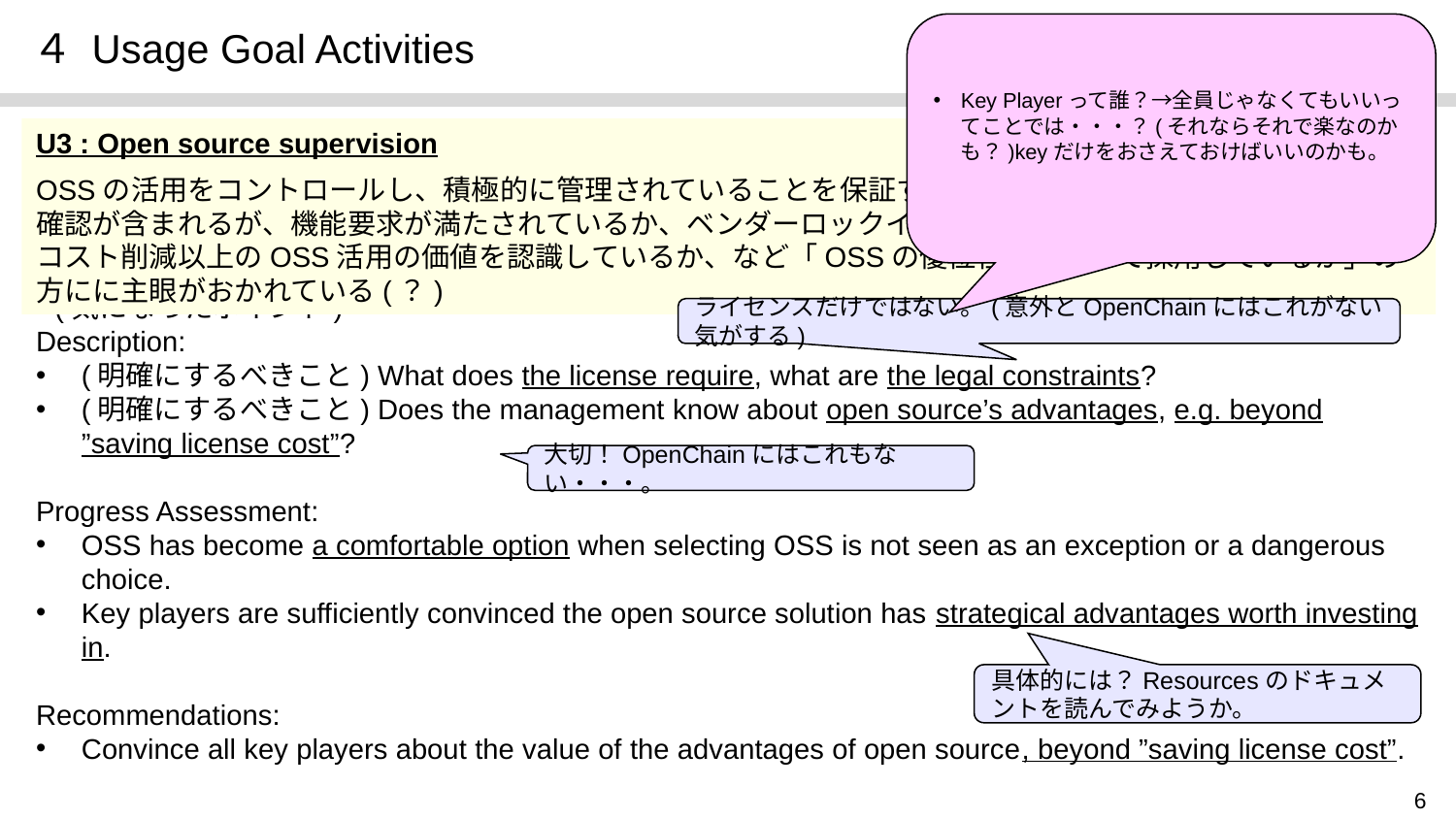

Key Playerって誰？→全員じゃなくてもいいってことでは・・・？(それならそれで楽なのかも？)keyだけをおさえておけばいいのかも。

# ４ Usage Goal Activities
U3 : Open source supervision

OSSの活用をコントロールし、積極的に管理されていることを保証する。ライセンスの要求や法的な制限の確認が含まれるが、機能要求が満たされているか、ベンダーロックイン(を避けること)を考慮しているか、コスト削減以上のOSS活用の価値を認識しているか、など「OSSの優位性を意識して採用しているか」の方にに主眼がおかれている(？)
--(気になったポイント)--
Description:
(明確にするべきこと) What does the license require, what are the legal constraints?
(明確にするべきこと) Does the management know about open source’s advantages, e.g. beyond ”saving license cost”?

Progress Assessment:
OSS has become a comfortable option when selecting OSS is not seen as an exception or a dangerous choice.
Key players are sufficiently convinced the open source solution has strategical advantages worth investing in.

Recommendations:
Convince all key players about the value of the advantages of open source, beyond ”saving license cost”.
ライセンスだけではない。(意外とOpenChainにはこれがない気がする)
大切！OpenChainにはこれもない・・・。
具体的には？Resourcesのドキュメントを読んでみようか。